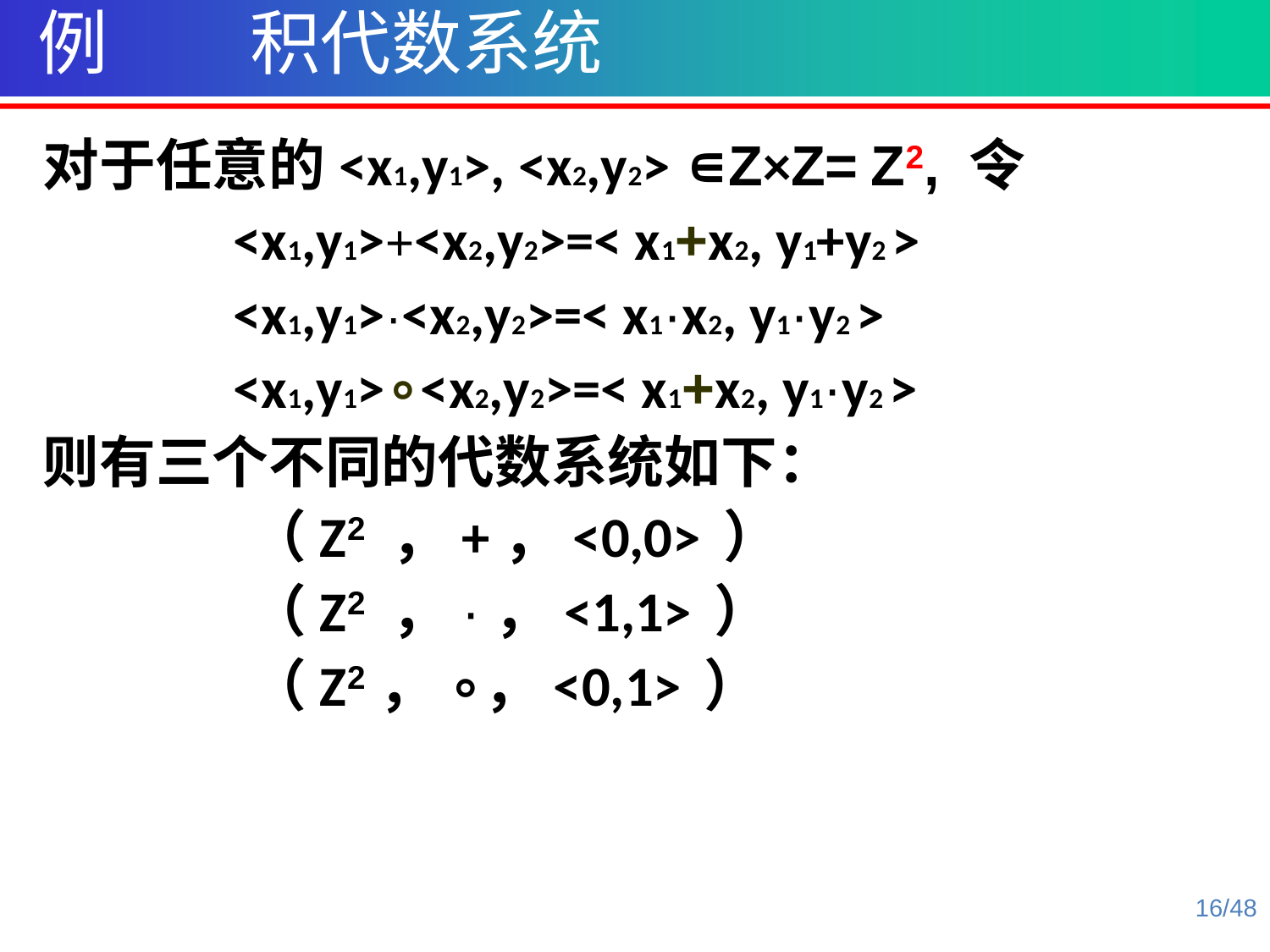

例         积代数系统
对于任意的<x1,y1>, <x2,y2> ∊Z×Z= Z2, 令
               <x1,y1>+<x2,y2>=< x1+x2, y1+y2 >
               <x1,y1>·<x2,y2>=< x1·x2, y1·y2 >
               <x1,y1>∘<x2,y2>=< x1+x2, y1·y2 >
则有三个不同的代数系统如下：
               （Z2 ，+，<0,0> ）
               （Z2 ，·，<1,1> ）
               （Z2， ∘，<0,1> ）
16/48